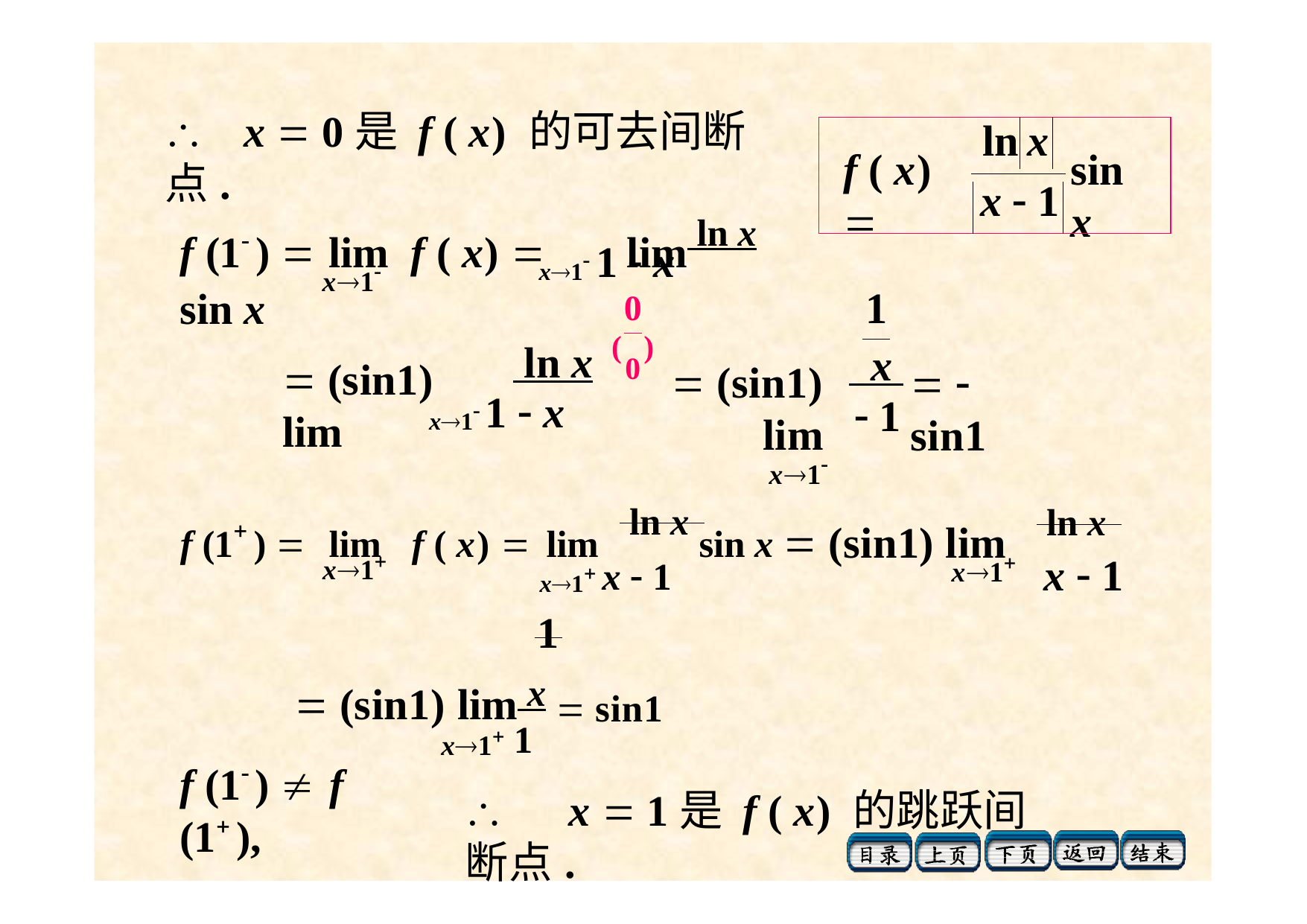

# ∴	x = 0是 f ( x) 的可去间断点.
| ln |  | x |  |  |
| --- | --- | --- | --- | --- |
|  |  |  |  |  |
|  | x − 1 |  |  |  |
f ( x) =
sin x

f (1− ) =	lim	f ( x) =	lim ln x sin x
x→1− 1 − x
0
x→1−
1
  x
− 1
 ln x	(0)

= (sin1) lim
= (sin1) lim
x→1−
= − sin1
x→1− 1 − x
f (1+ ) =	lim	f ( x) =	lim	ln x sin x = (sin1) lim	ln x

x→1+ x − 1	x − 1
1

x→1+
x→1+

= (sin1) lim x = sin1
x→1+ 1
∴	x = 1是 f ( x) 的跳跃间断点.
f (1− ) ≠	f (1+ ),